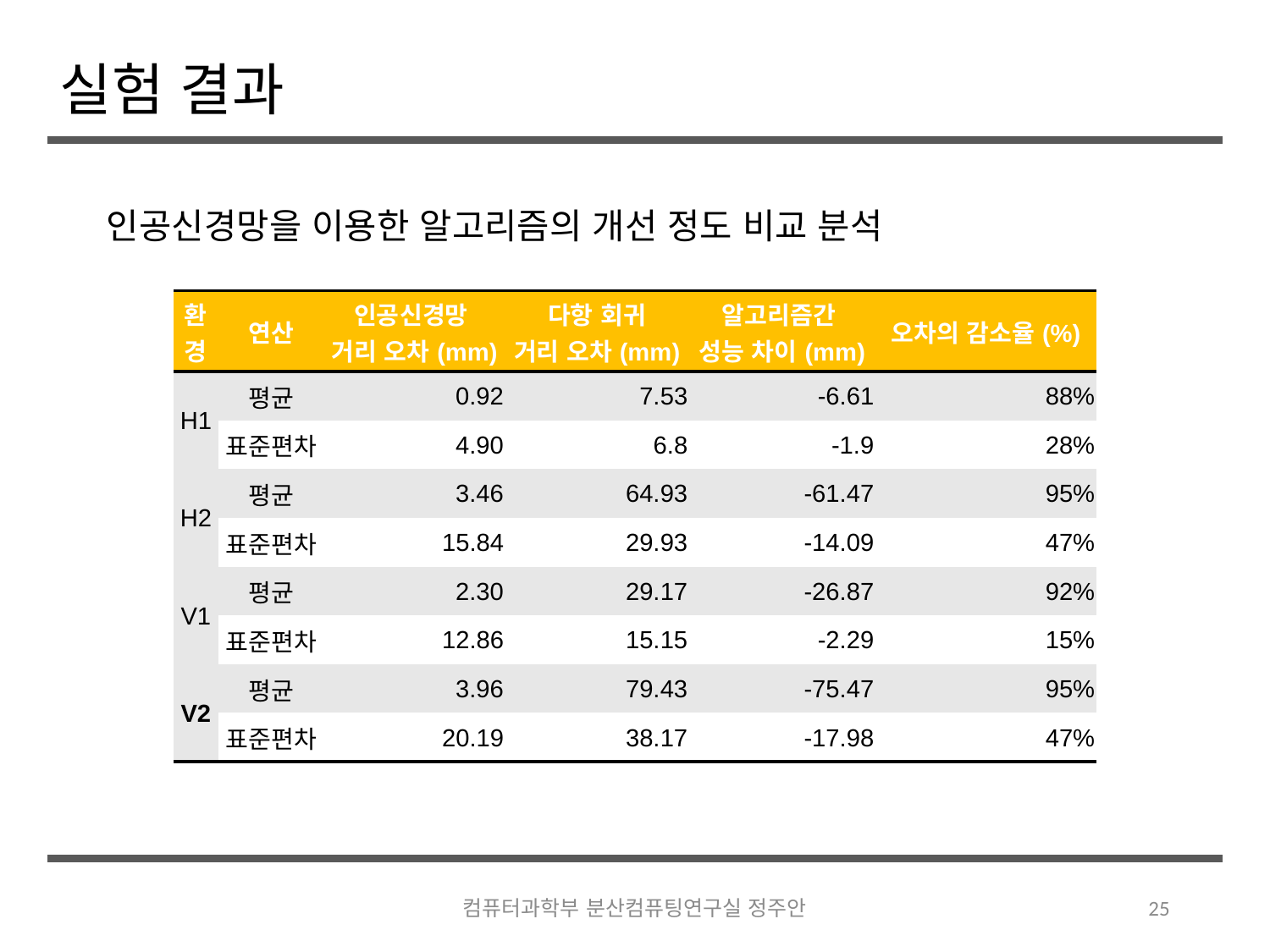

# 실험 결과
인공신경망을 이용한 알고리즘의 개선 정도 비교 분석
| 환경 | 연산 | 인공신경망 거리 오차(mm) | 다항 회귀 거리 오차(mm) | 알고리즘간 성능 차이(mm) | 오차의 감소율(%) |
| --- | --- | --- | --- | --- | --- |
| H1 | 평균 | 0.92 | 7.53 | -6.61 | 88% |
|  | 표준편차 | 4.90 | 6.8 | -1.9 | 28% |
| H2 | 평균 | 3.46 | 64.93 | -61.47 | 95% |
|  | 표준편차 | 15.84 | 29.93 | -14.09 | 47% |
| V1 | 평균 | 2.30 | 29.17 | -26.87 | 92% |
|  | 표준편차 | 12.86 | 15.15 | -2.29 | 15% |
| V2 | 평균 | 3.96 | 79.43 | -75.47 | 95% |
|  | 표준편차 | 20.19 | 38.17 | -17.98 | 47% |
컴퓨터과학부 분산컴퓨팅연구실 정주안
25